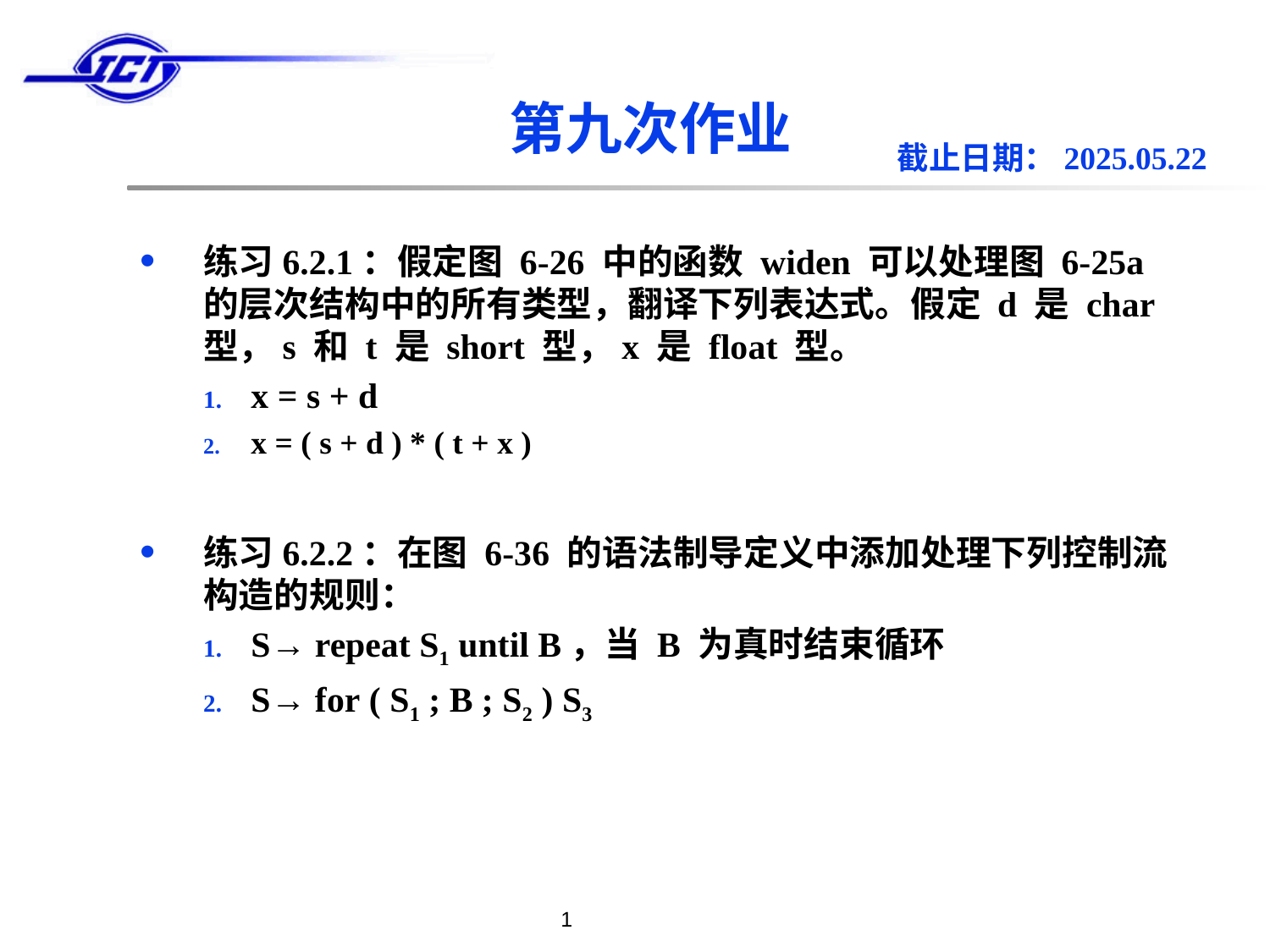

# 第九次作业
截止日期：2025.05.22
练习6.2.1：假定图 6-26 中的函数 widen 可以处理图 6-25a 的层次结构中的所有类型，翻译下列表达式。假定 d 是 char 型，s 和 t 是 short 型，x 是 float 型。
x = s + d
x = ( s + d ) * ( t + x )

练习6.2.2：在图 6-36 的语法制导定义中添加处理下列控制流构造的规则：
S→ repeat S1 until B，当 B 为真时结束循环
S→ for ( S1 ; B ; S2 ) S3